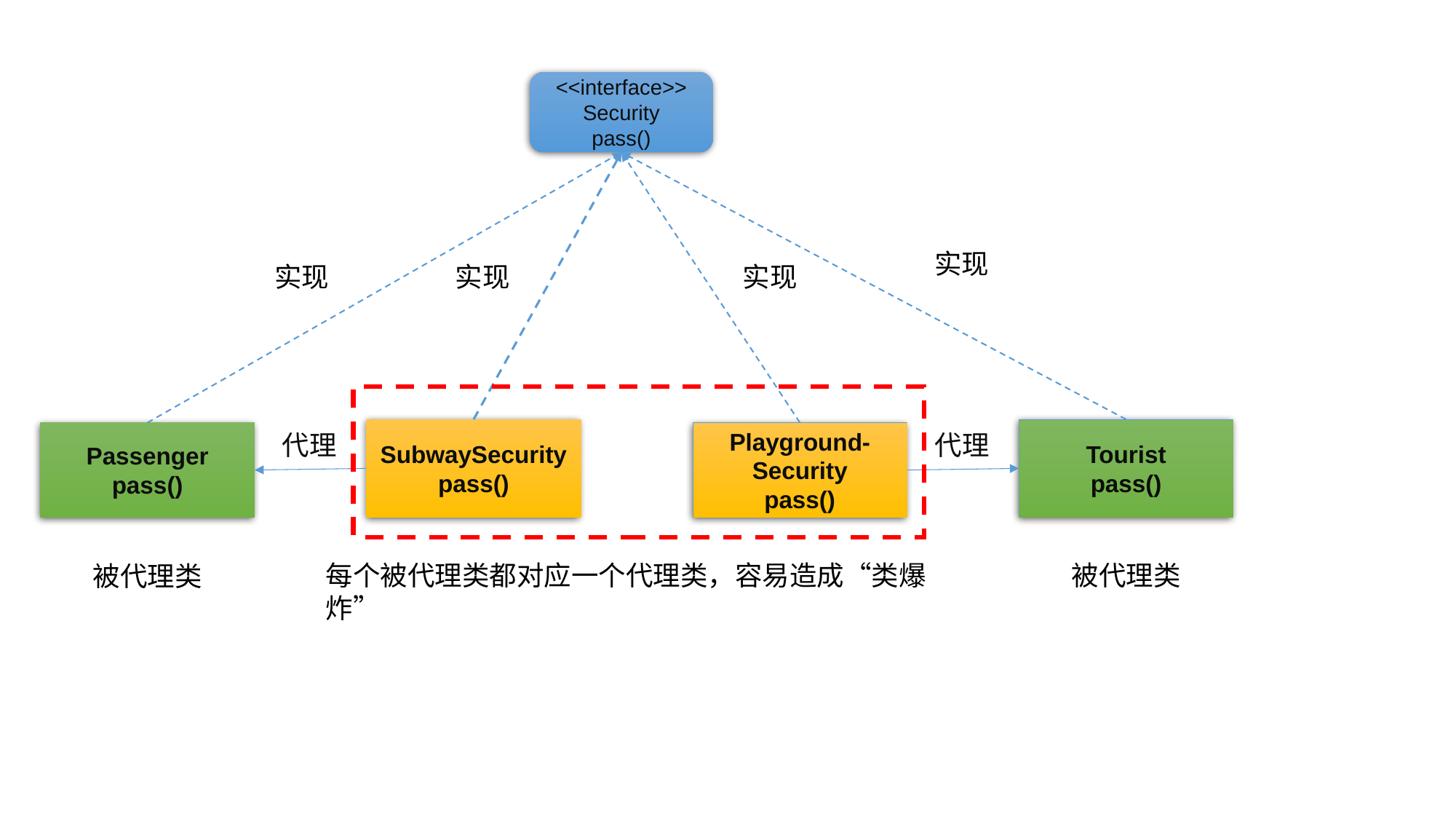

<<interface>>
Security
pass()
实现
实现
实现
实现

SubwaySecurity
pass()

Tourist
pass()

Passenger
pass()
代理
Playground-
Security
pass()
代理
被代理类
每个被代理类都对应一个代理类，容易造成“类爆炸”
被代理类